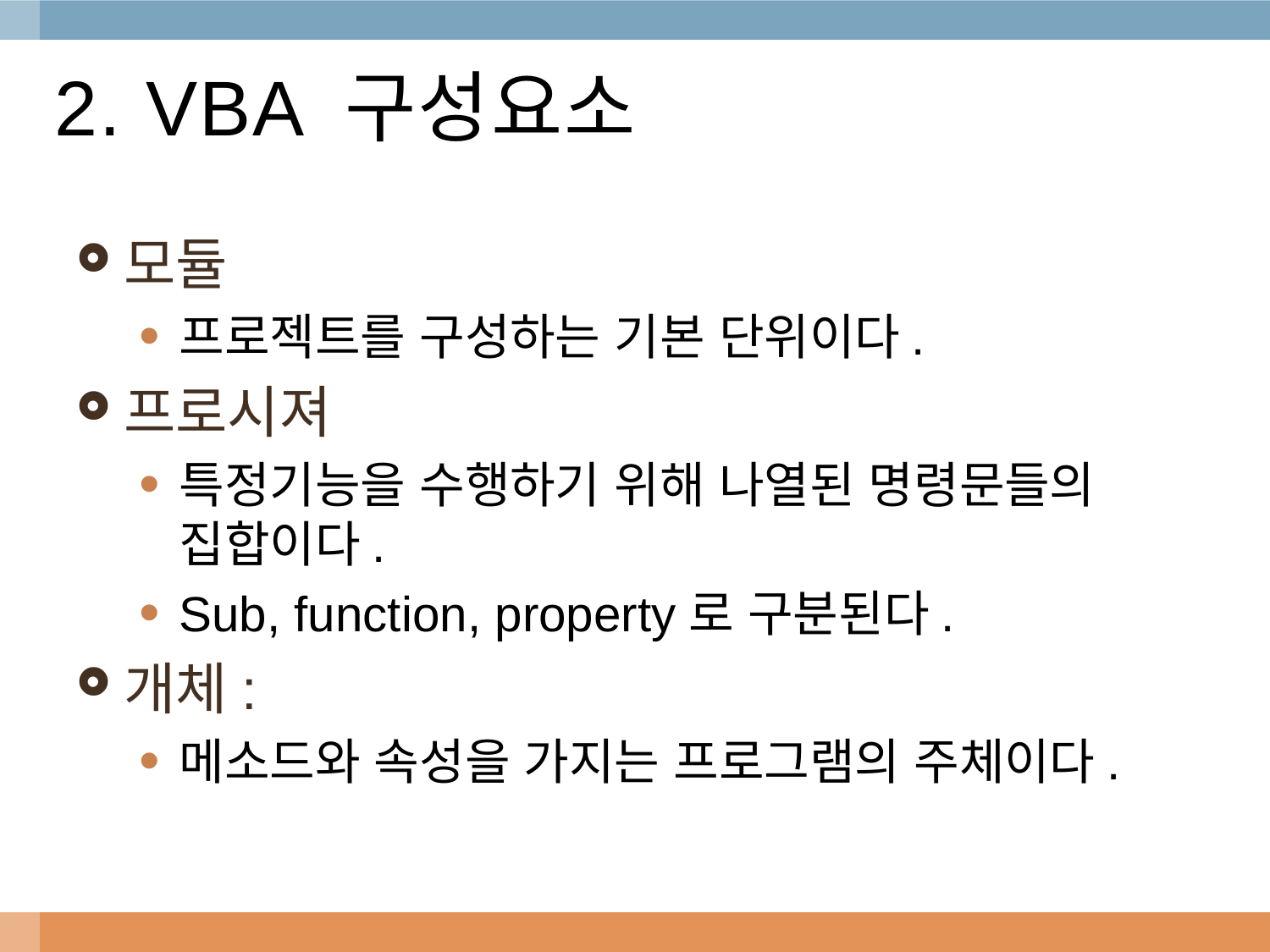

# 2. VBA 구성요소
모듈
프로젝트를 구성하는 기본 단위이다.
프로시져
특정기능을 수행하기 위해 나열된 명령문들의 집합이다.
Sub, function, property로 구분된다.
개체:
메소드와 속성을 가지는 프로그램의 주체이다.